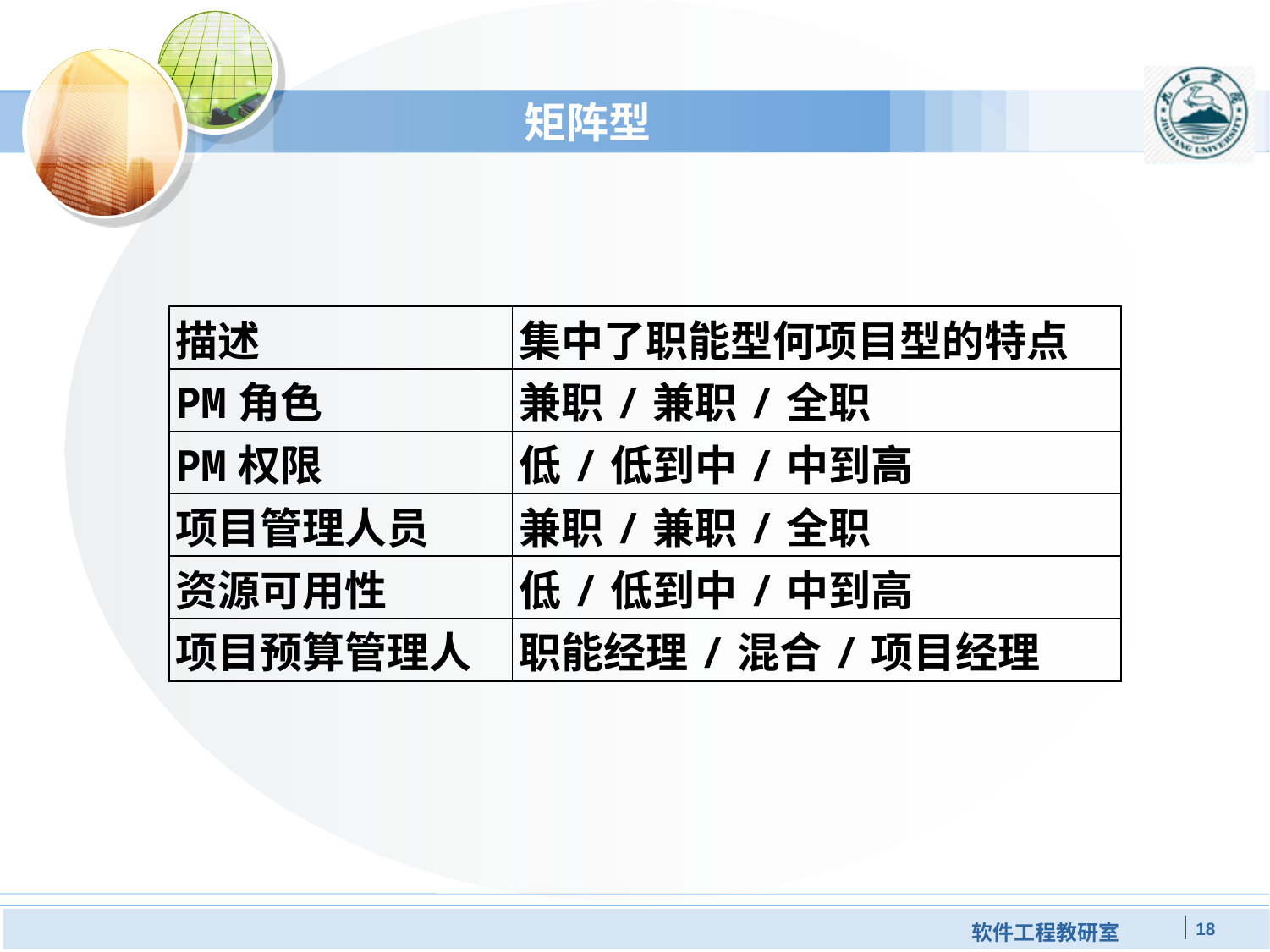

矩阵型
| 描述 | 集中了职能型何项目型的特点 |
| --- | --- |
| PM角色 | 兼职/兼职/全职 |
| PM权限 | 低/低到中/中到高 |
| 项目管理人员 | 兼职/兼职/全职 |
| 资源可用性 | 低/低到中/中到高 |
| 项目预算管理人 | 职能经理/混合/项目经理 |